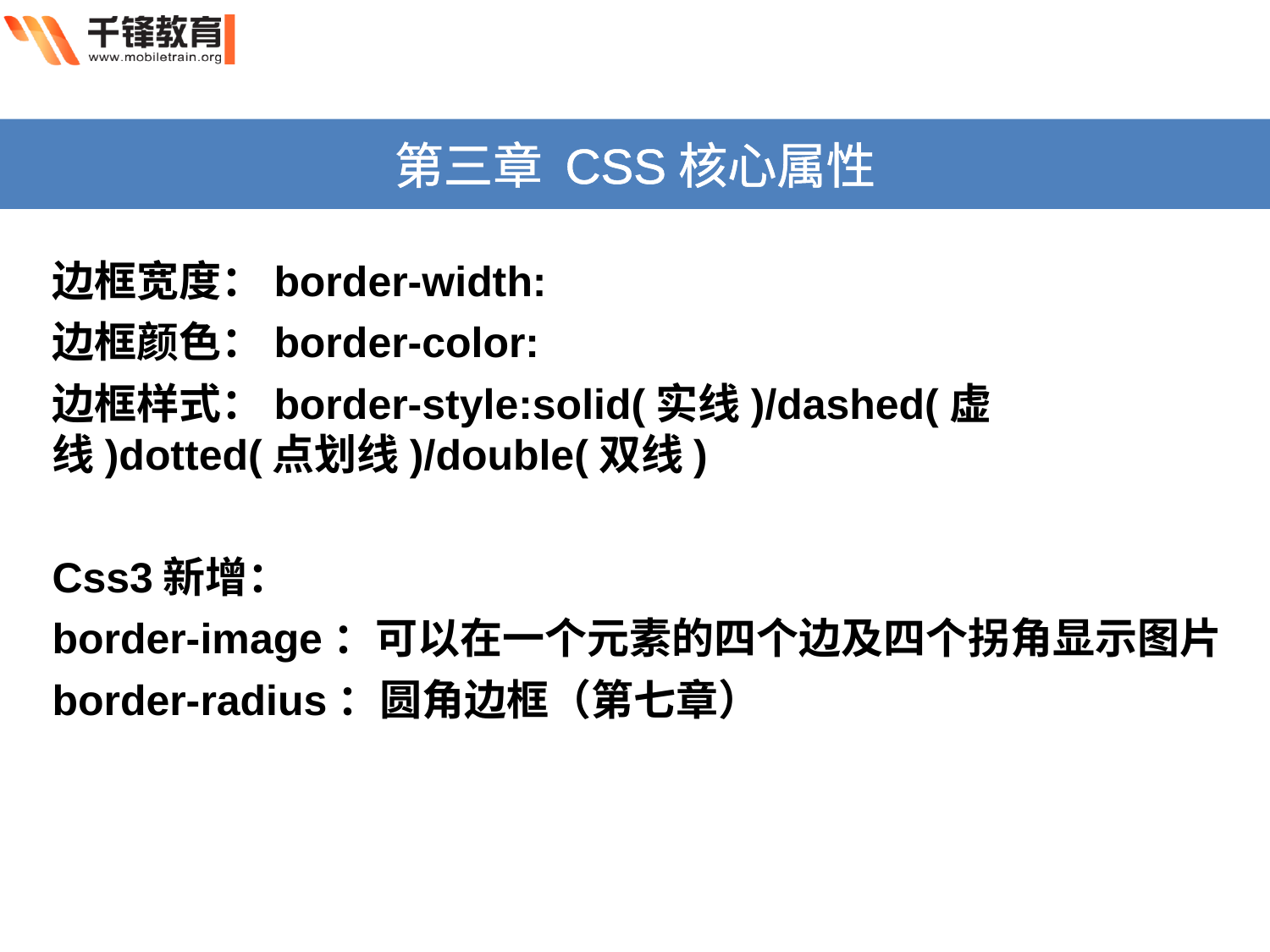

第三章 CSS核心属性
边框宽度：border-width:
边框颜色：border-color:
边框样式：border-style:solid(实线)/dashed(虚线)dotted(点划线)/double(双线)

Css3新增：
border-image：可以在一个元素的四个边及四个拐角显示图片
border-radius：圆角边框（第七章）